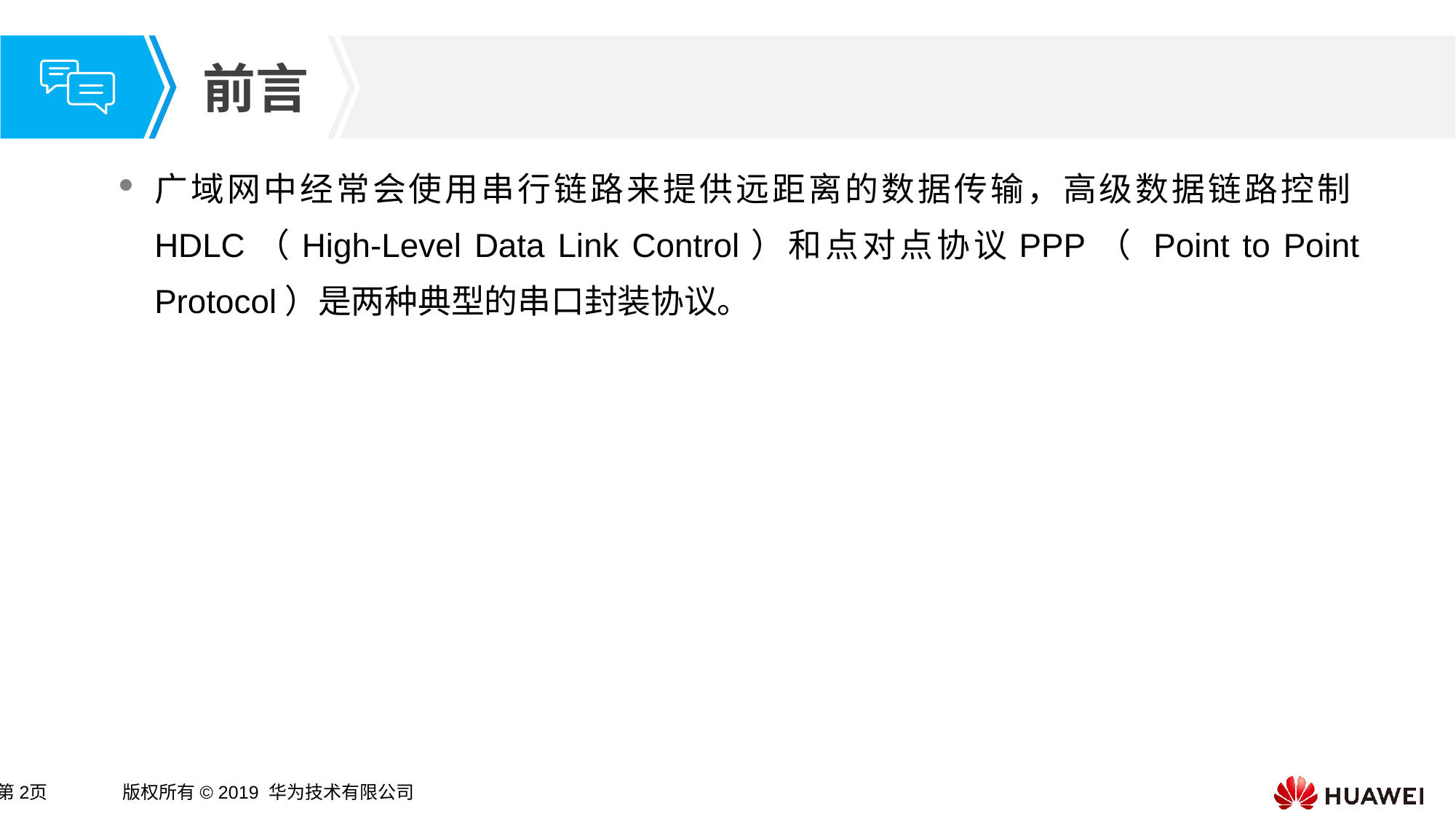

广域网中经常会使用串行链路来提供远距离的数据传输，高级数据链路控制HDLC（High-Level Data Link Control）和点对点协议PPP（ Point to Point Protocol）是两种典型的串口封装协议。